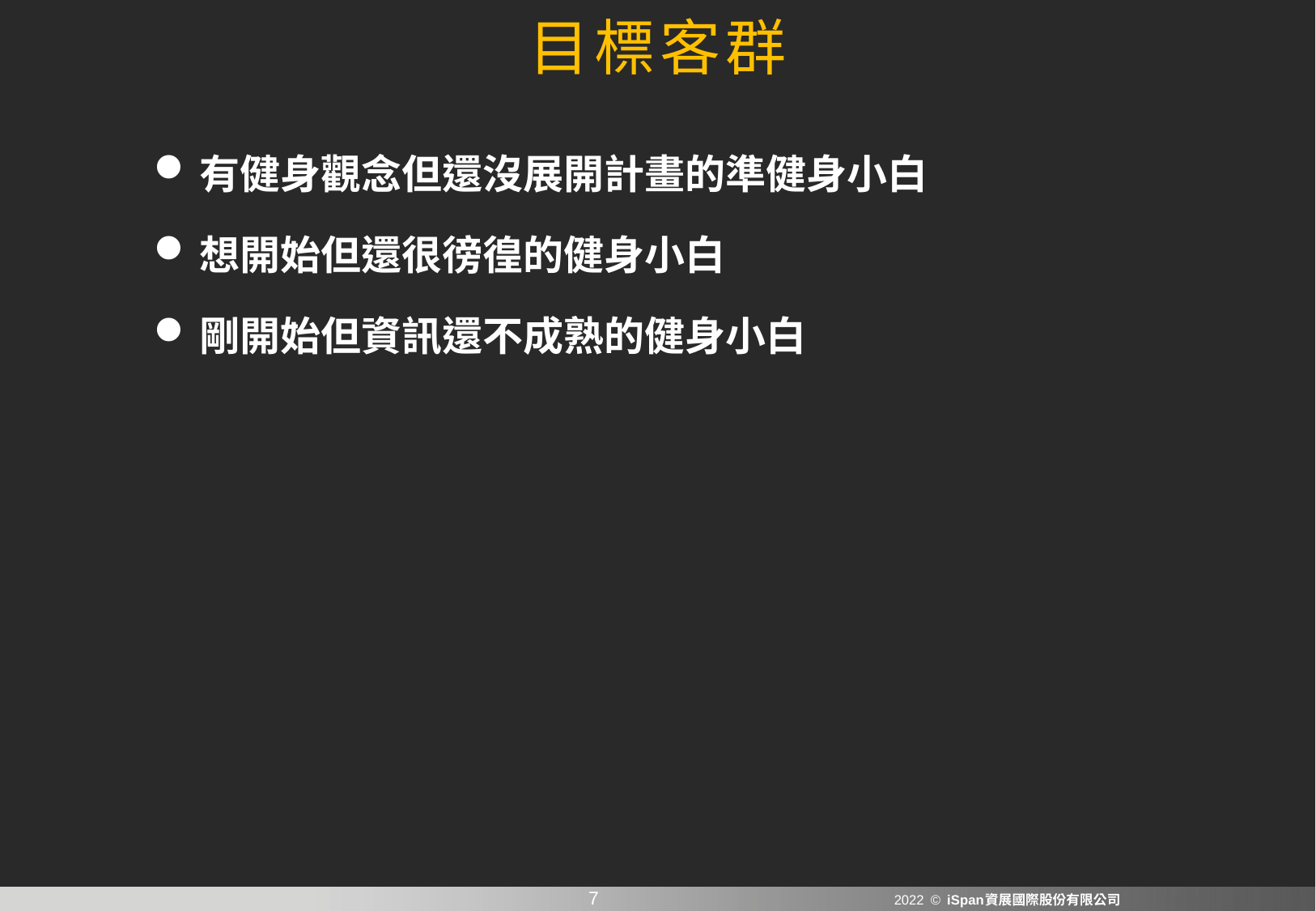

目標客群
有健身觀念但還沒展開計畫的準健身小白
想開始但還很徬徨的健身小白
剛開始但資訊還不成熟的健身小白